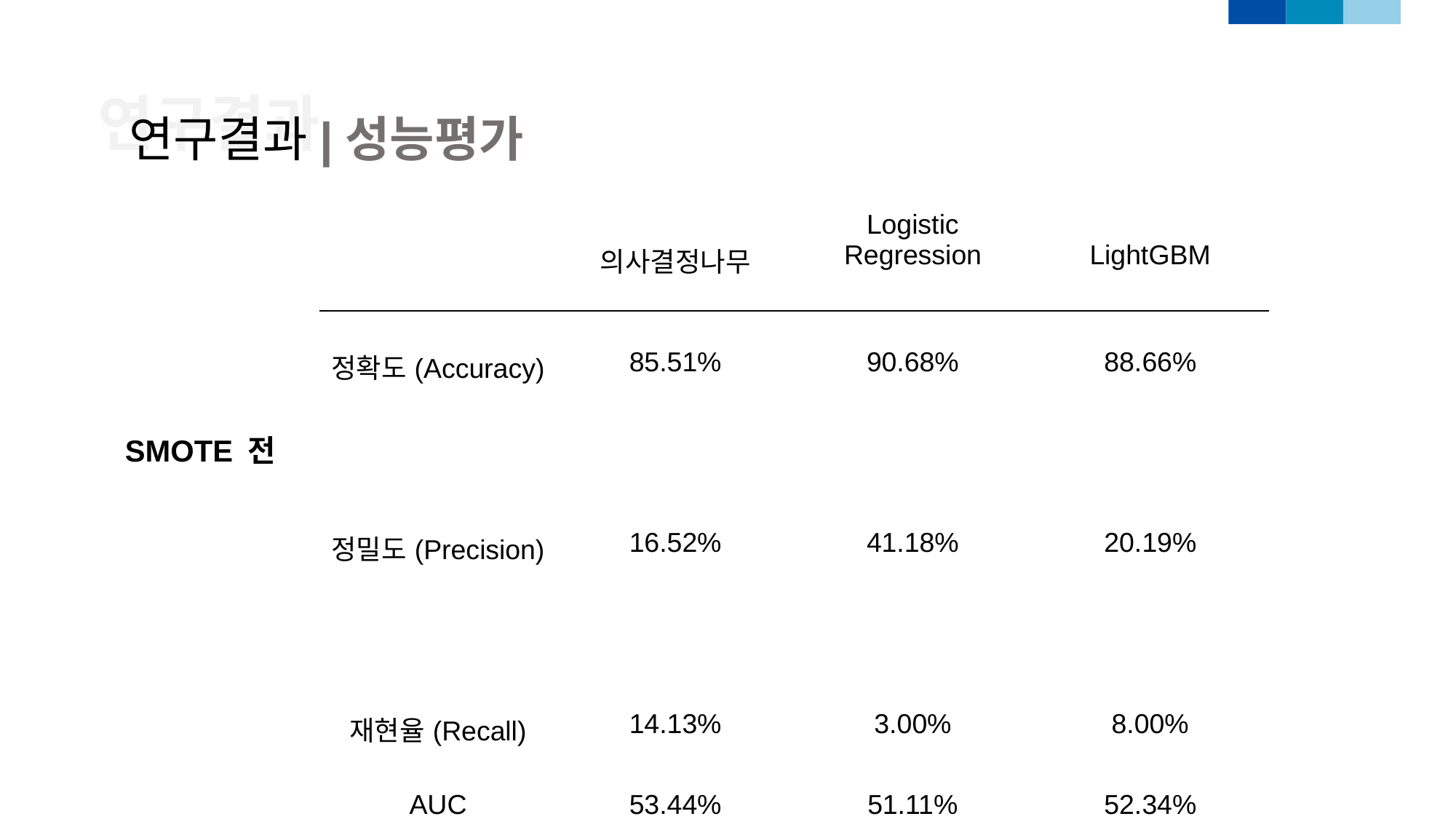

연구결과|성능평가
연구결과
| SMOTE 전 |  | 의사결정나무 | Logistic Regression | LightGBM |
| --- | --- | --- | --- | --- |
|  | 정확도(Accuracy) | 85.51% | 90.68% | 88.66% |
|  | 정밀도(Precision) | 16.52% | 41.18% | 20.19% |
|  | 재현율(Recall) | 14.13% | 3.00% | 8.00% |
|  | AUC | 53.44% | 51.11% | 52.34% |